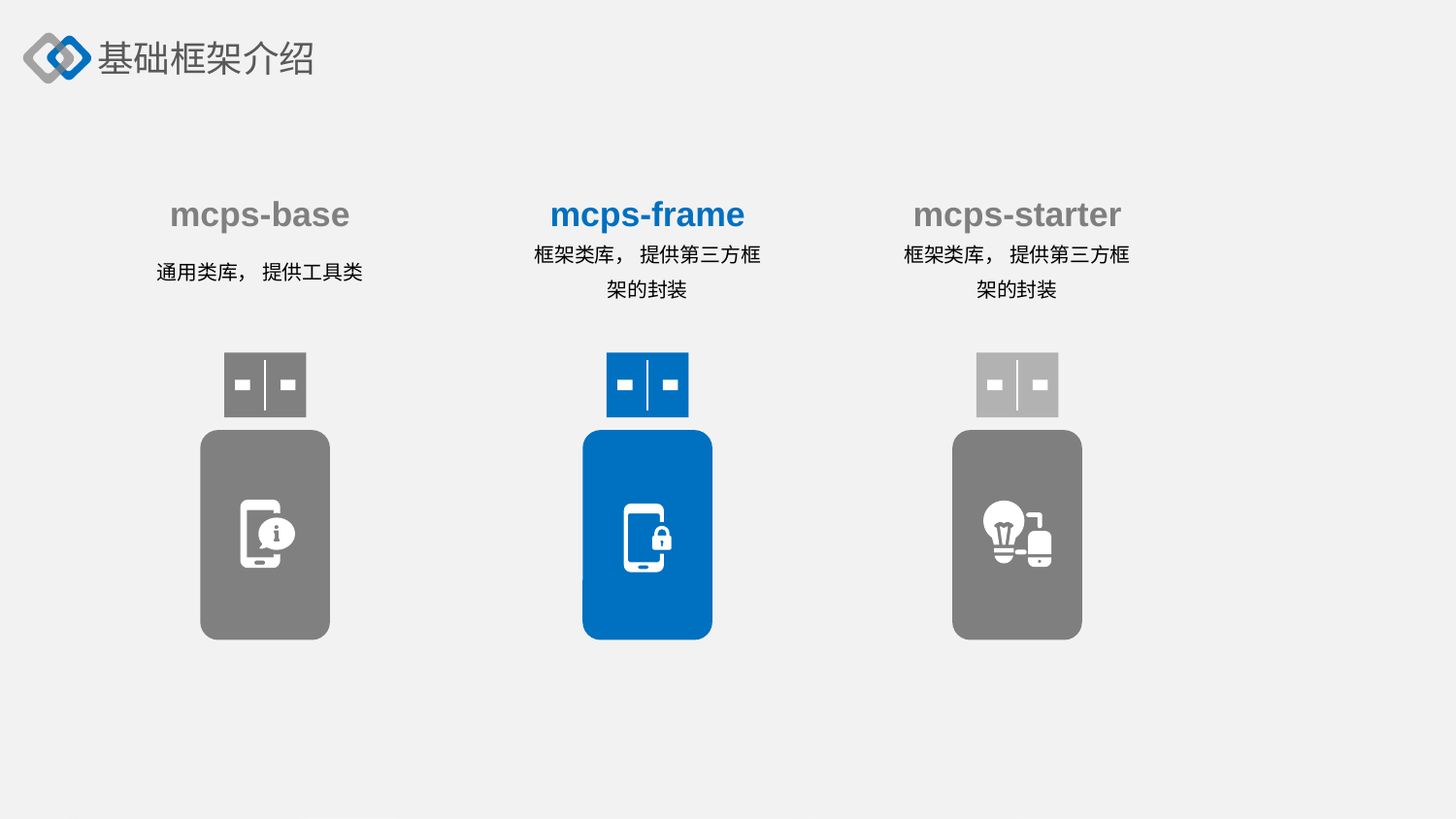

基础框架介绍

mcps-base
通用类库， 提供工具类

mcps-frame
框架类库， 提供第三方框架的封装

mcps-starter
框架类库， 提供第三方框架的封装